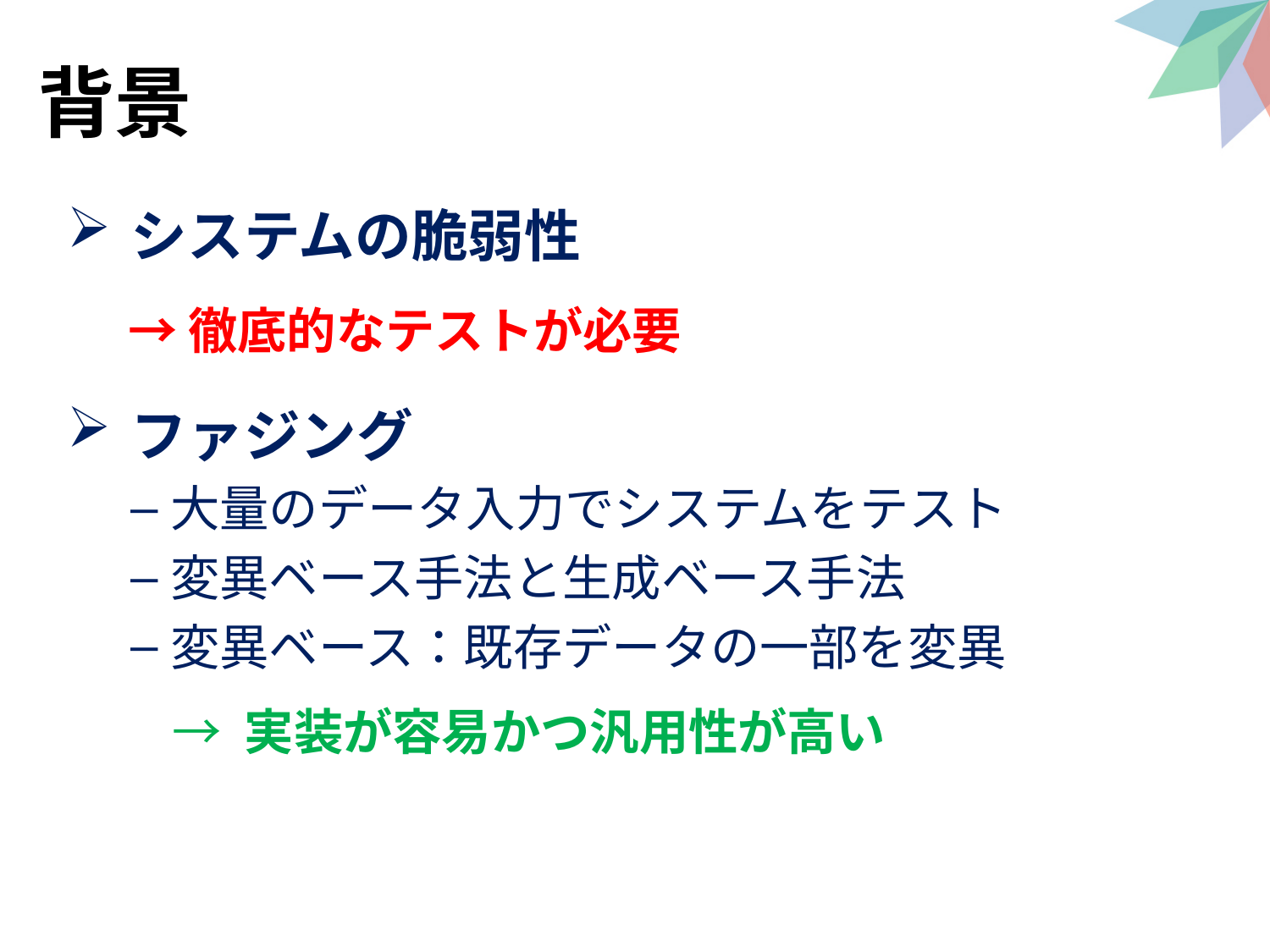

# 背景
システムの脆弱性

　 → 徹底的なテストが必要

ファジング
大量のデータ入力でシステムをテスト
変異ベース手法と生成ベース手法
変異ベース：既存データの一部を変異

→ 実装が容易かつ汎用性が高い